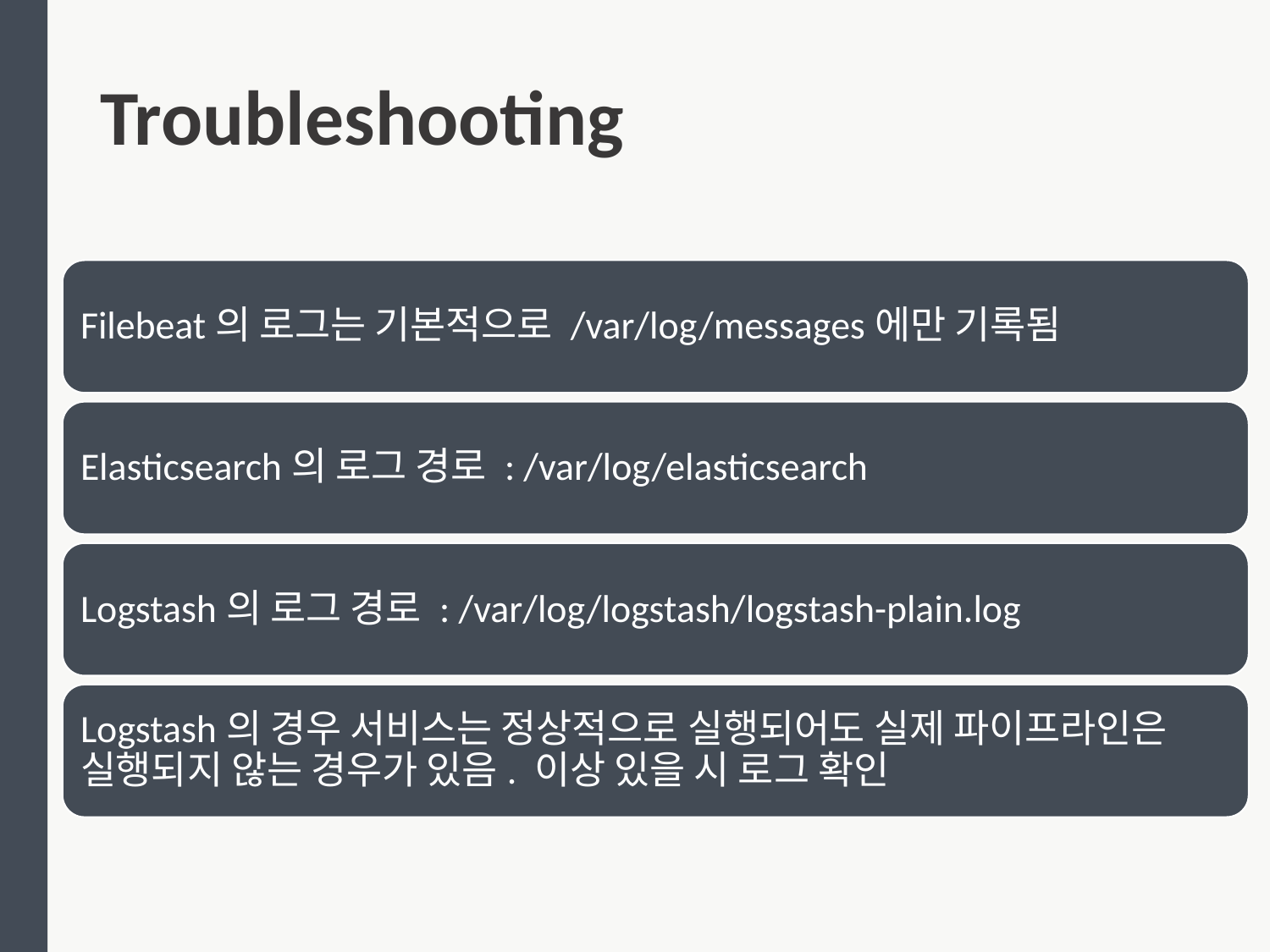

# Troubleshooting

Filebeat의 로그는 기본적으로 /var/log/messages에만 기록됨

Elasticsearch의 로그 경로 : /var/log/elasticsearch

Logstash의 로그 경로 : /var/log/logstash/logstash-plain.log

Logstash의 경우 서비스는 정상적으로 실행되어도 실제 파이프라인은 실행되지 않는 경우가 있음. 이상 있을 시 로그 확인